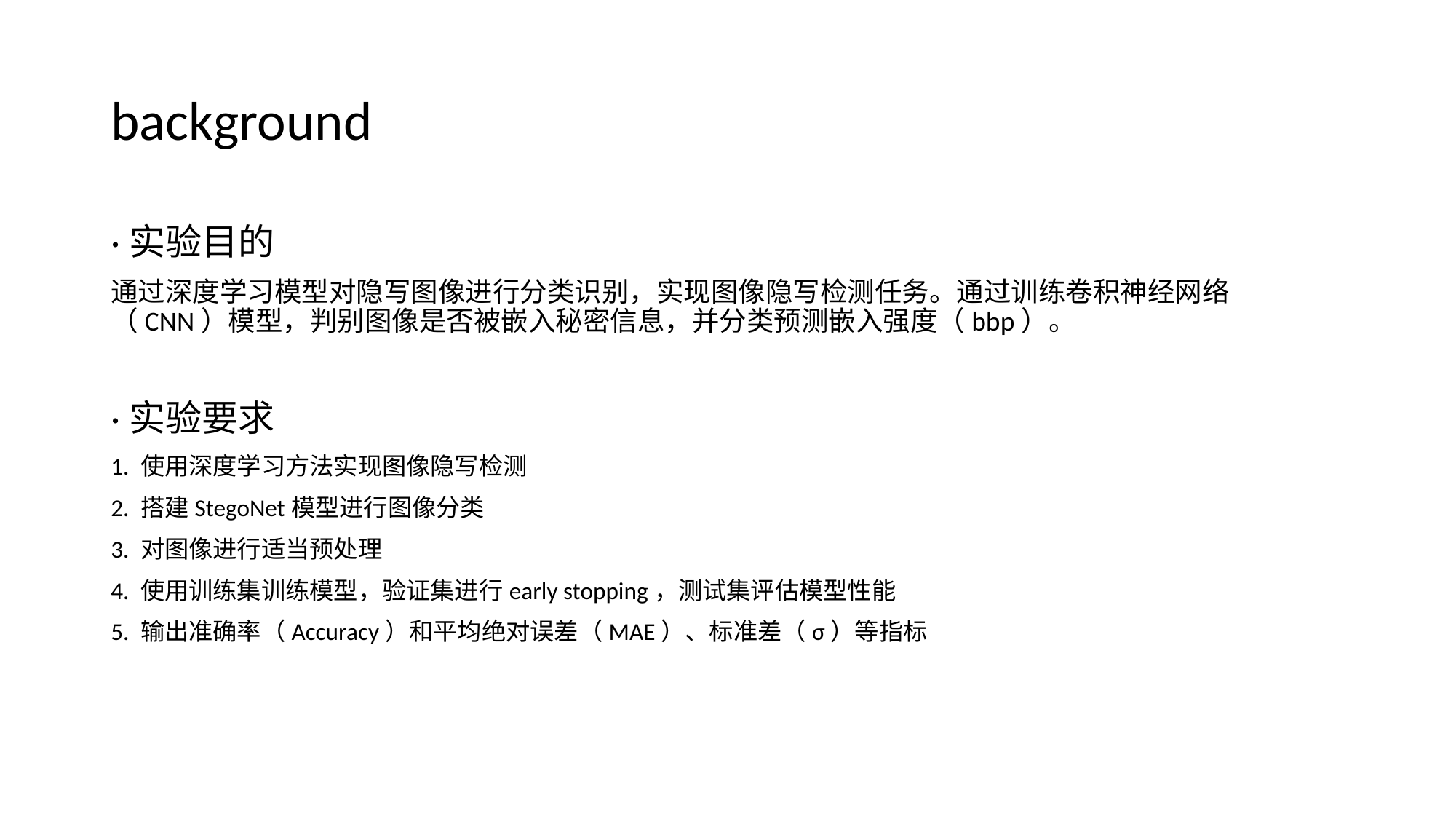

# background
·实验目的
通过深度学习模型对隐写图像进行分类识别，实现图像隐写检测任务。通过训练卷积神经网络（CNN）模型，判别图像是否被嵌入秘密信息，并分类预测嵌入强度（bbp）。

·实验要求
1. 使用深度学习方法实现图像隐写检测
2. 搭建StegoNet模型进行图像分类
3. 对图像进行适当预处理
4. 使用训练集训练模型，验证集进行early stopping，测试集评估模型性能
5. 输出准确率（Accuracy）和平均绝对误差（MAE）、标准差（σ）等指标